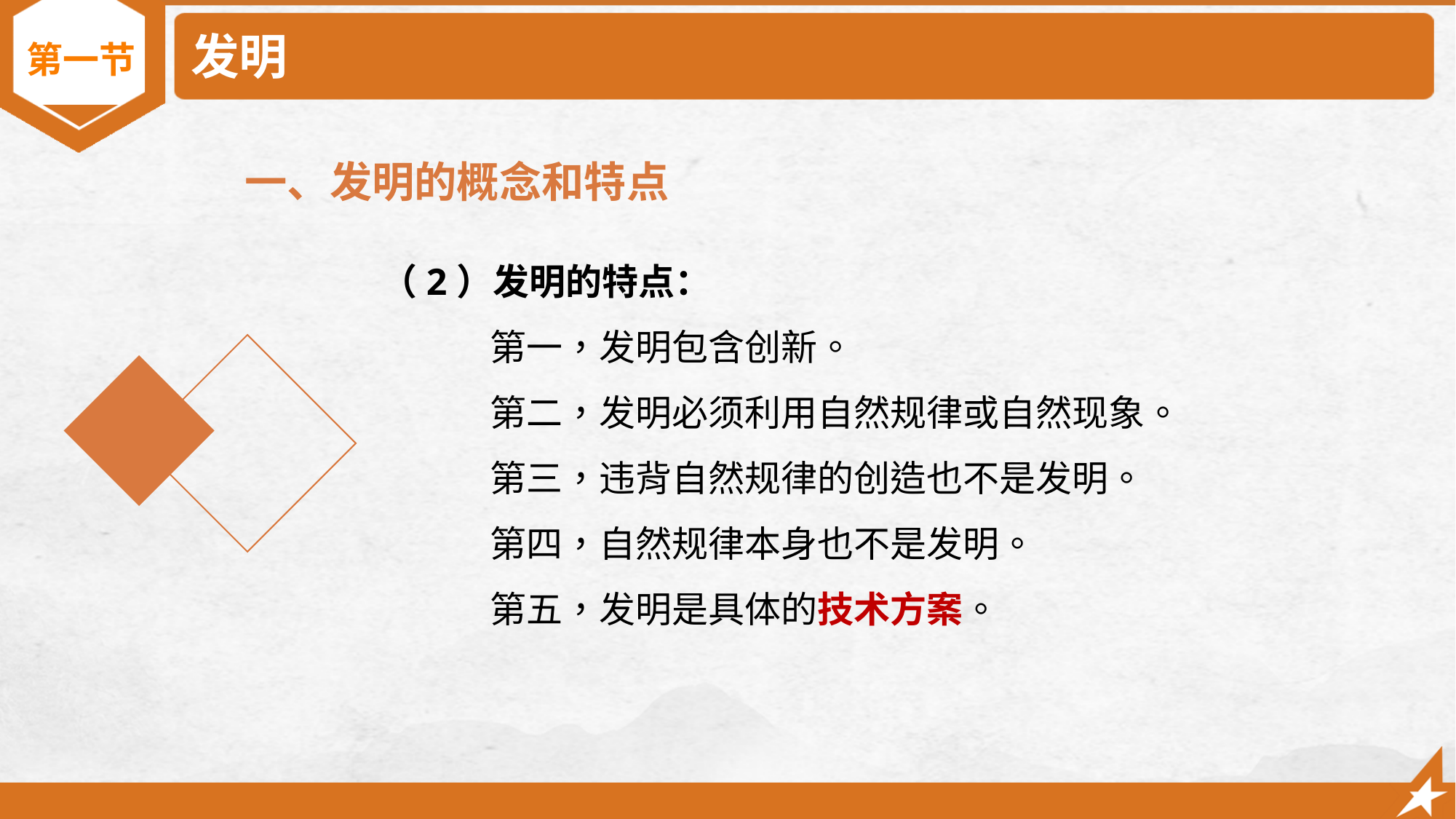

# 发明
第一节
一、发明的概念和特点
（2）发明的特点：
	第一，发明包含创新。
	第二，发明必须利用自然规律或自然现象。
	第三，违背自然规律的创造也不是发明。
	第四，自然规律本身也不是发明。
	第五，发明是具体的技术方案。